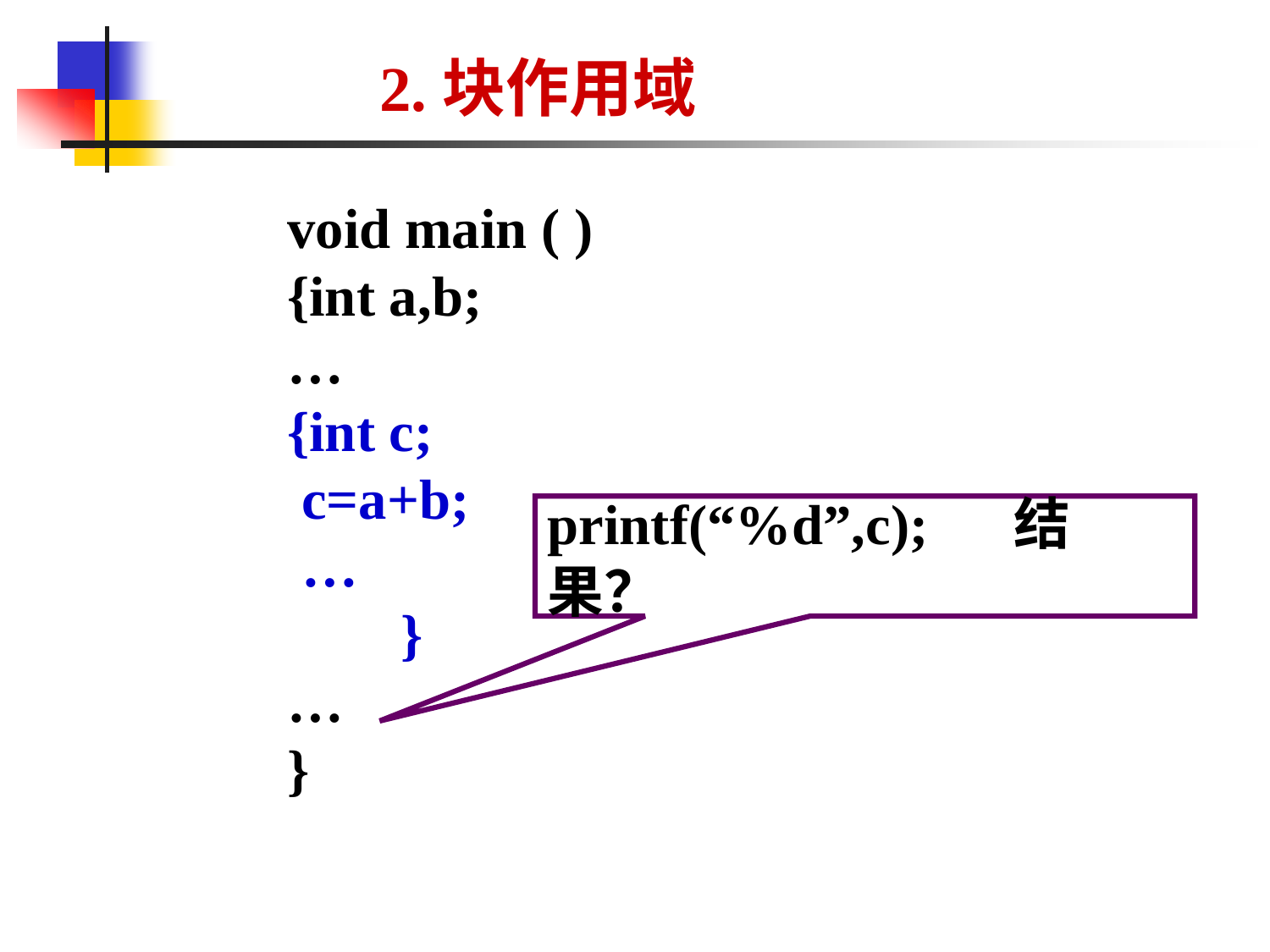

2.块作用域
void main ( )
{int a,b;
…
{int c;
 c=a+b;
 …
        }
…
}

printf(“%d”,c);     结果？